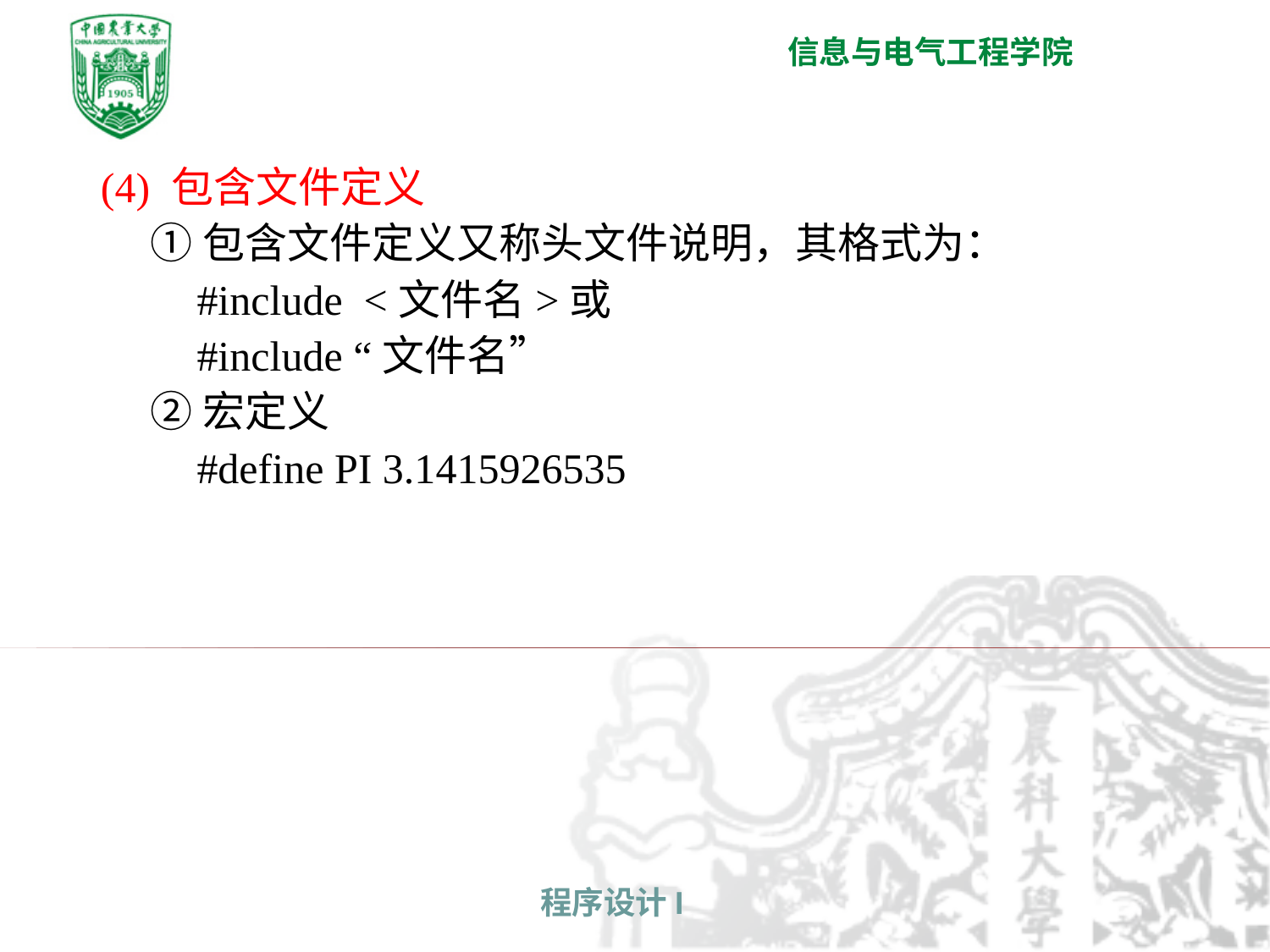

(4) 包含文件定义
    ①包含文件定义又称头文件说明，其格式为：
        #include  <文件名>或
        #include “文件名”
    ②宏定义
        #define PI 3.1415926535